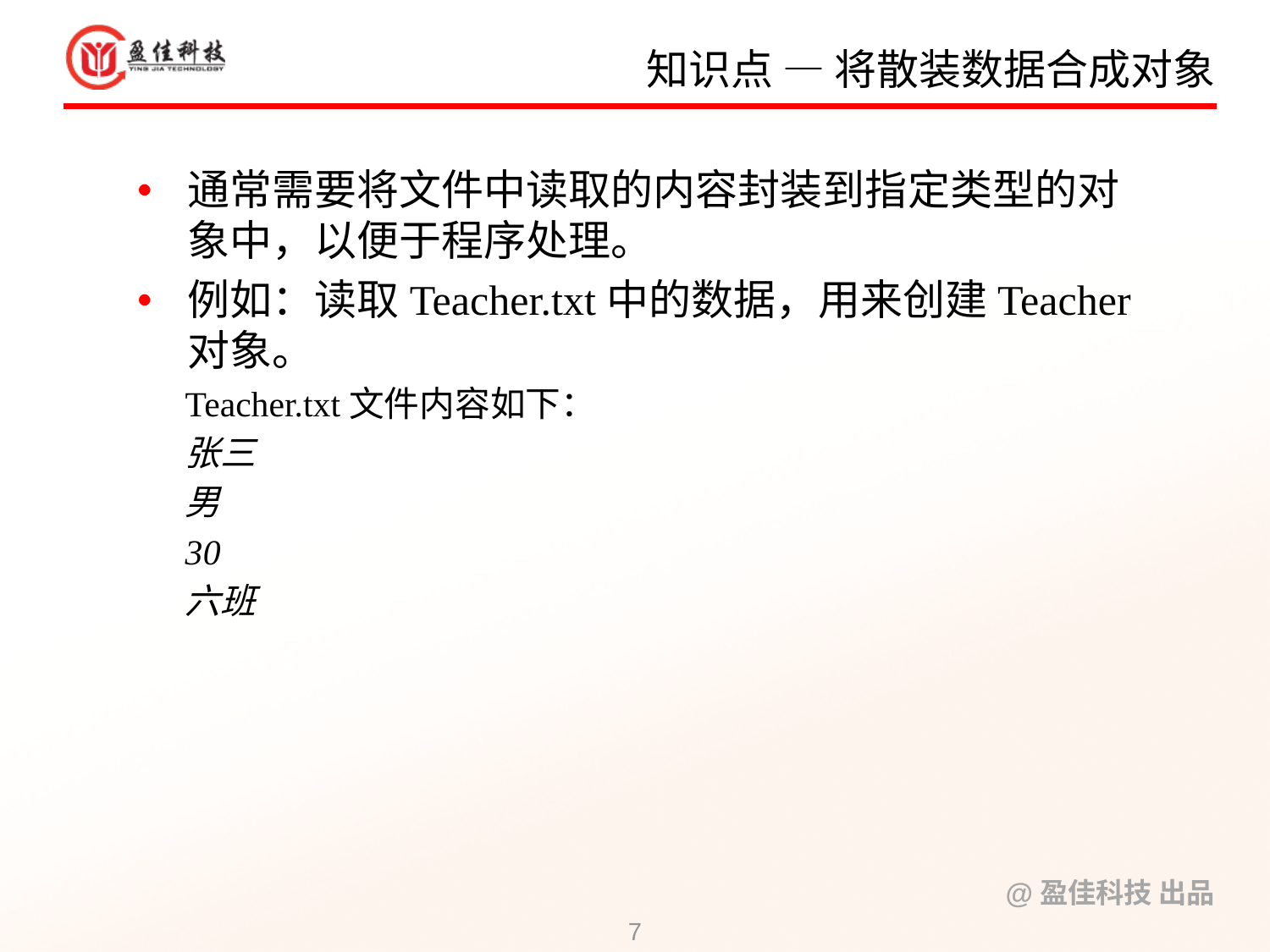

# 知识点 — 将散装数据合成对象
通常需要将文件中读取的内容封装到指定类型的对象中，以便于程序处理。
例如：读取Teacher.txt中的数据，用来创建Teacher对象。
Teacher.txt文件内容如下：
张三
男
30
六班

7